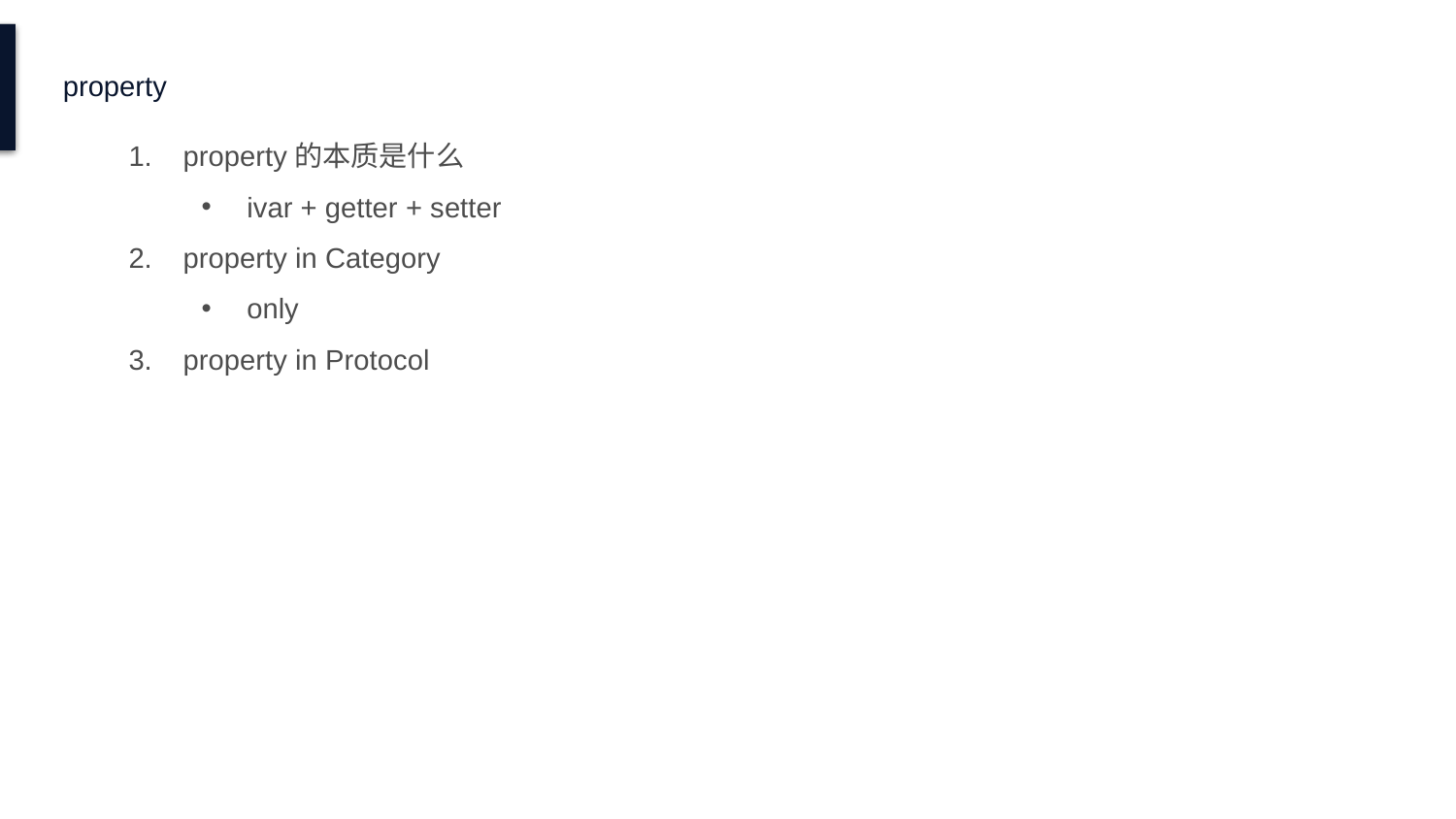

property
property的本质是什么
ivar + getter + setter
property in Category
only
property in Protocol